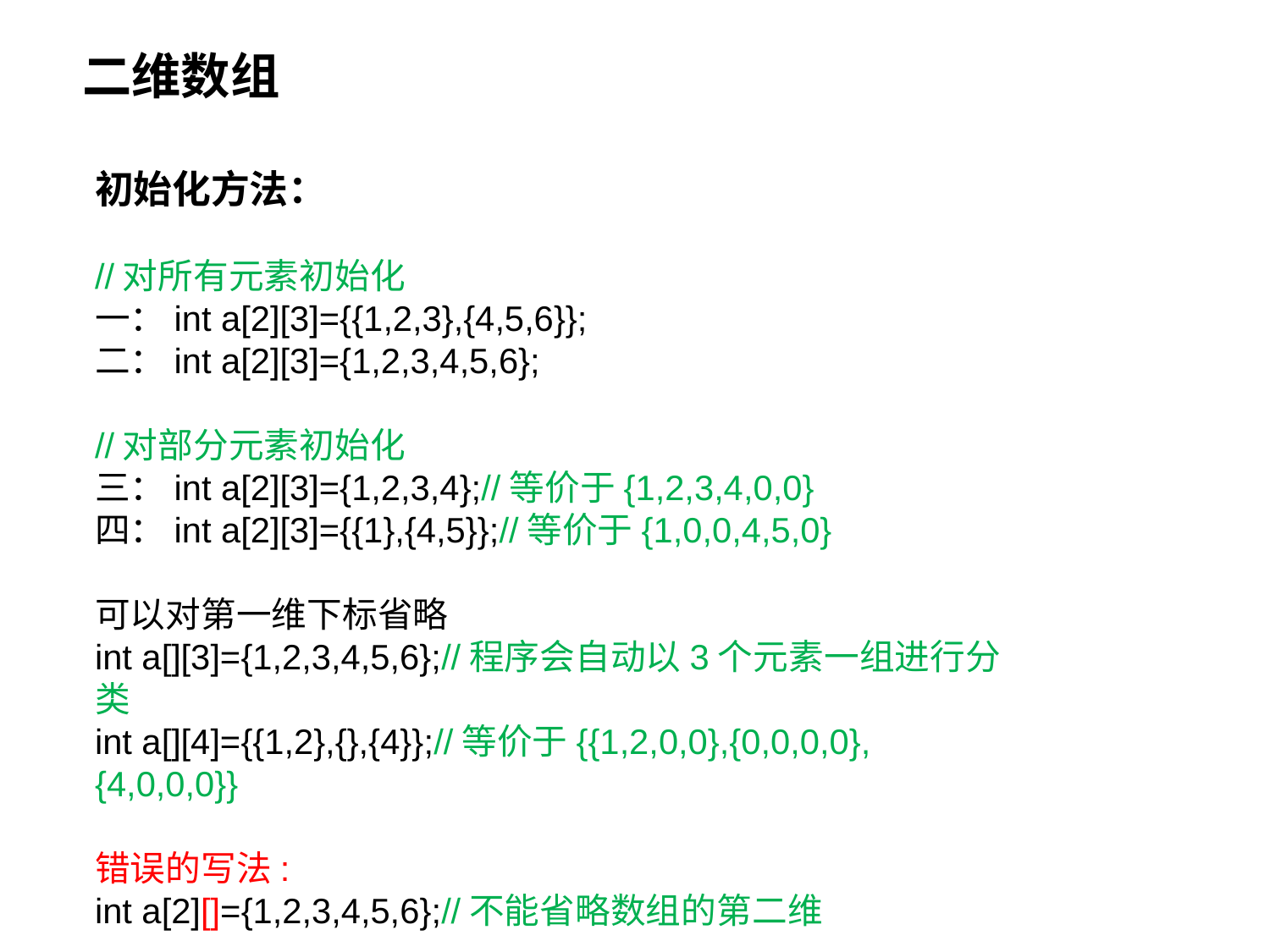

二维数组
初始化方法：

//对所有元素初始化
一：int a[2][3]={{1,2,3},{4,5,6}};
二：int a[2][3]={1,2,3,4,5,6};

//对部分元素初始化
三：int a[2][3]={1,2,3,4};//等价于{1,2,3,4,0,0}
四：int a[2][3]={{1},{4,5}};//等价于{1,0,0,4,5,0}

可以对第一维下标省略
int a[][3]={1,2,3,4,5,6};//程序会自动以3个元素一组进行分类
int a[][4]={{1,2},{},{4}};//等价于{{1,2,0,0},{0,0,0,0},{4,0,0,0}}

错误的写法:
int a[2][]={1,2,3,4,5,6};//不能省略数组的第二维